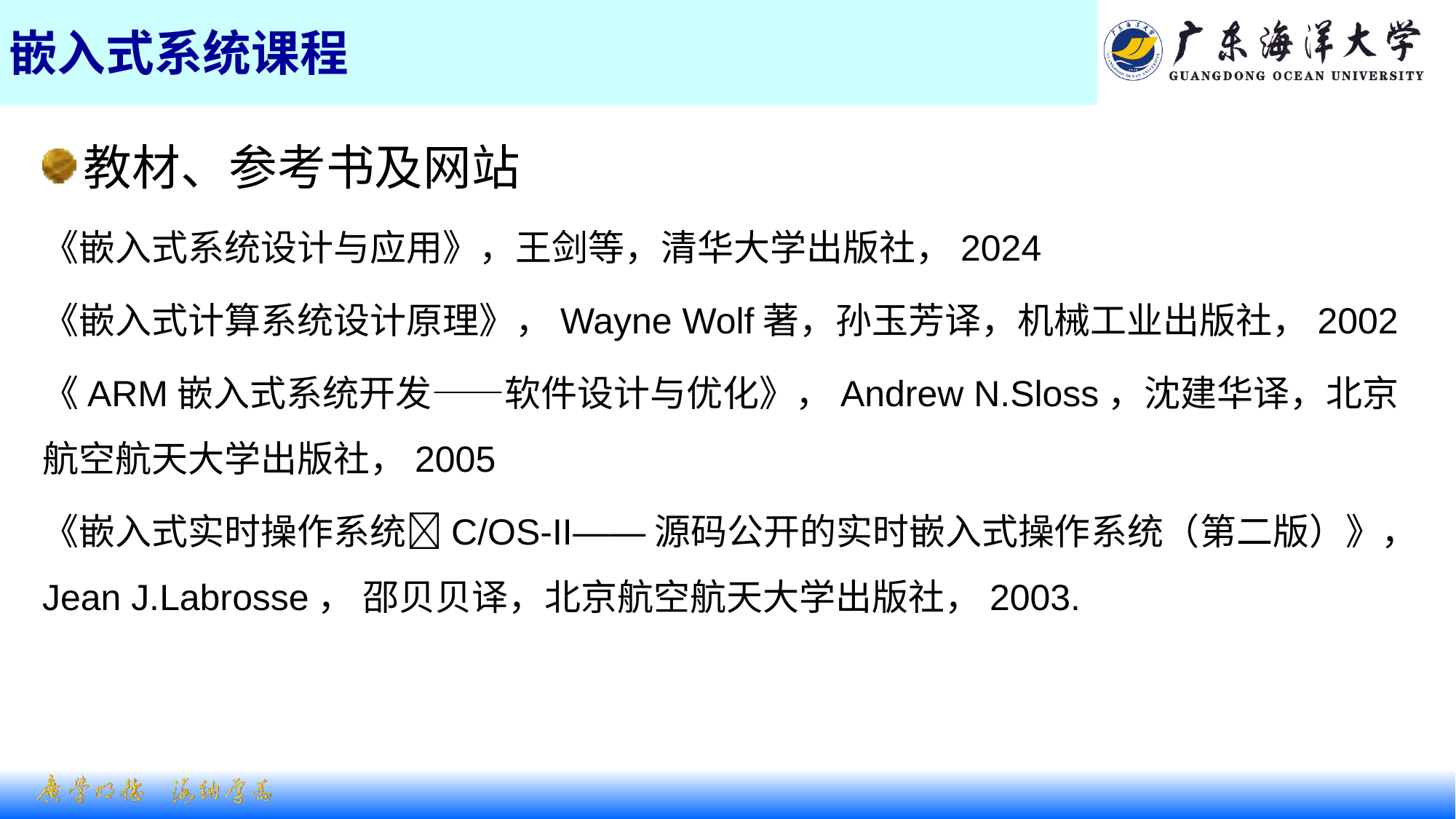

# 嵌入式系统课程
教材、参考书及网站
《嵌入式系统设计与应用》，王剑等，清华大学出版社，2024
《嵌入式计算系统设计原理》，Wayne Wolf著，孙玉芳译，机械工业出版社，2002
《ARM嵌入式系统开发——软件设计与优化》，Andrew N.Sloss，沈建华译，北京航空航天大学出版社，2005
《嵌入式实时操作系统μC/OS-II——源码公开的实时嵌入式操作系统（第二版）》，Jean J.Labrosse， 邵贝贝译，北京航空航天大学出版社，2003.

14